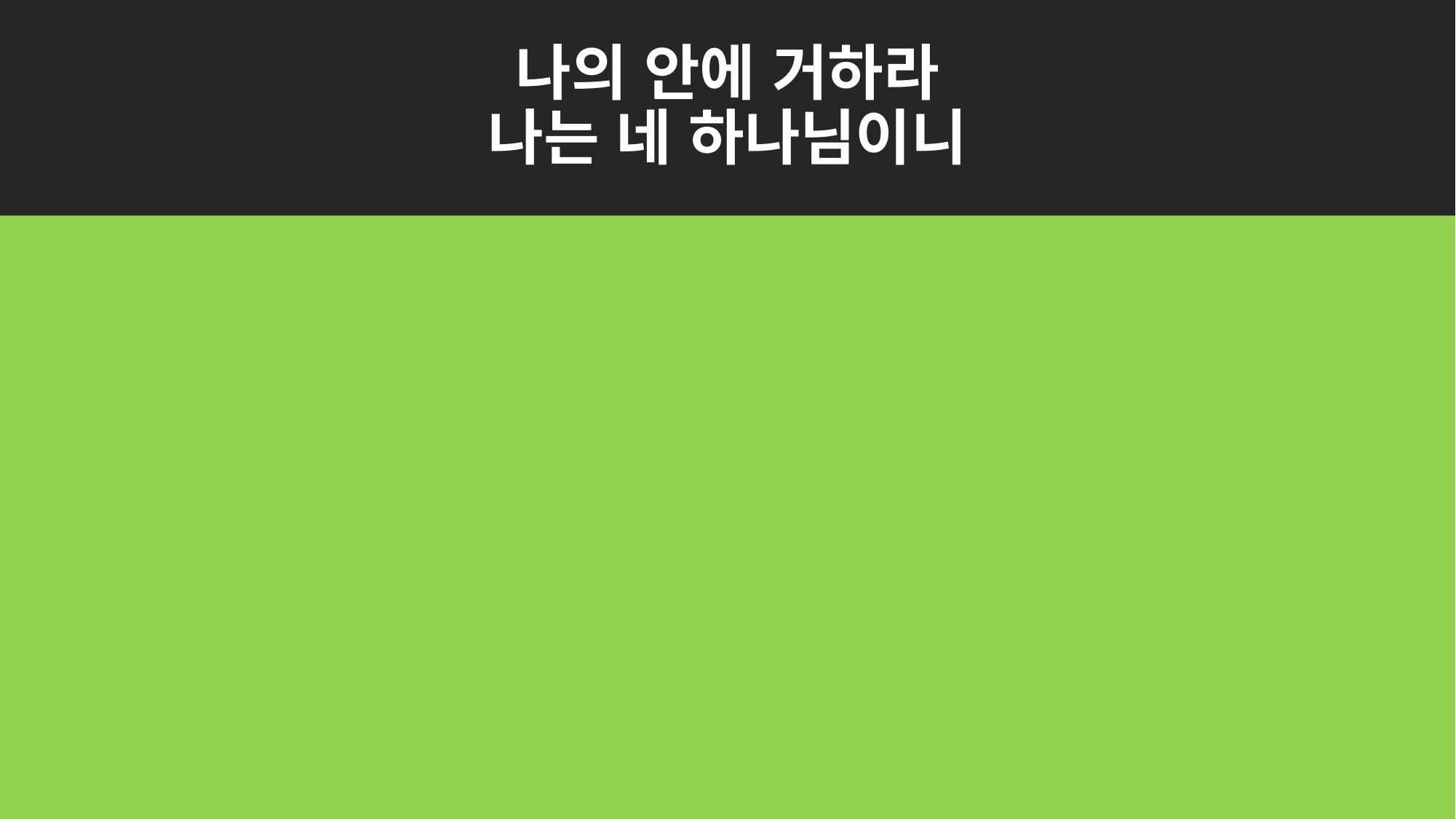

# 나의 안에 거하라 나는 네 하나님이니